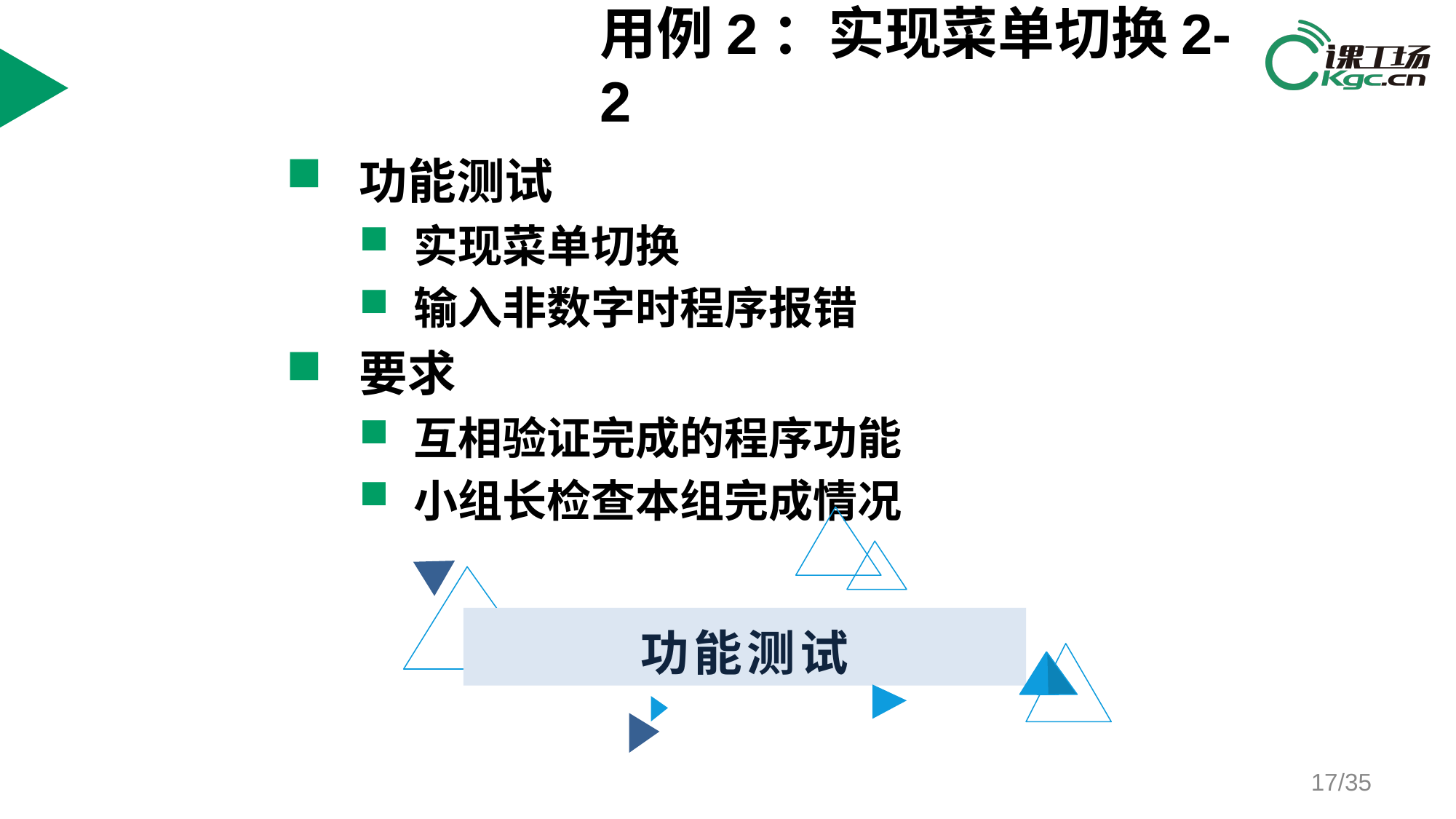

# 用例2：实现菜单切换2-2
功能测试
实现菜单切换
输入非数字时程序报错
要求
互相验证完成的程序功能
小组长检查本组完成情况

功能测试

17/35